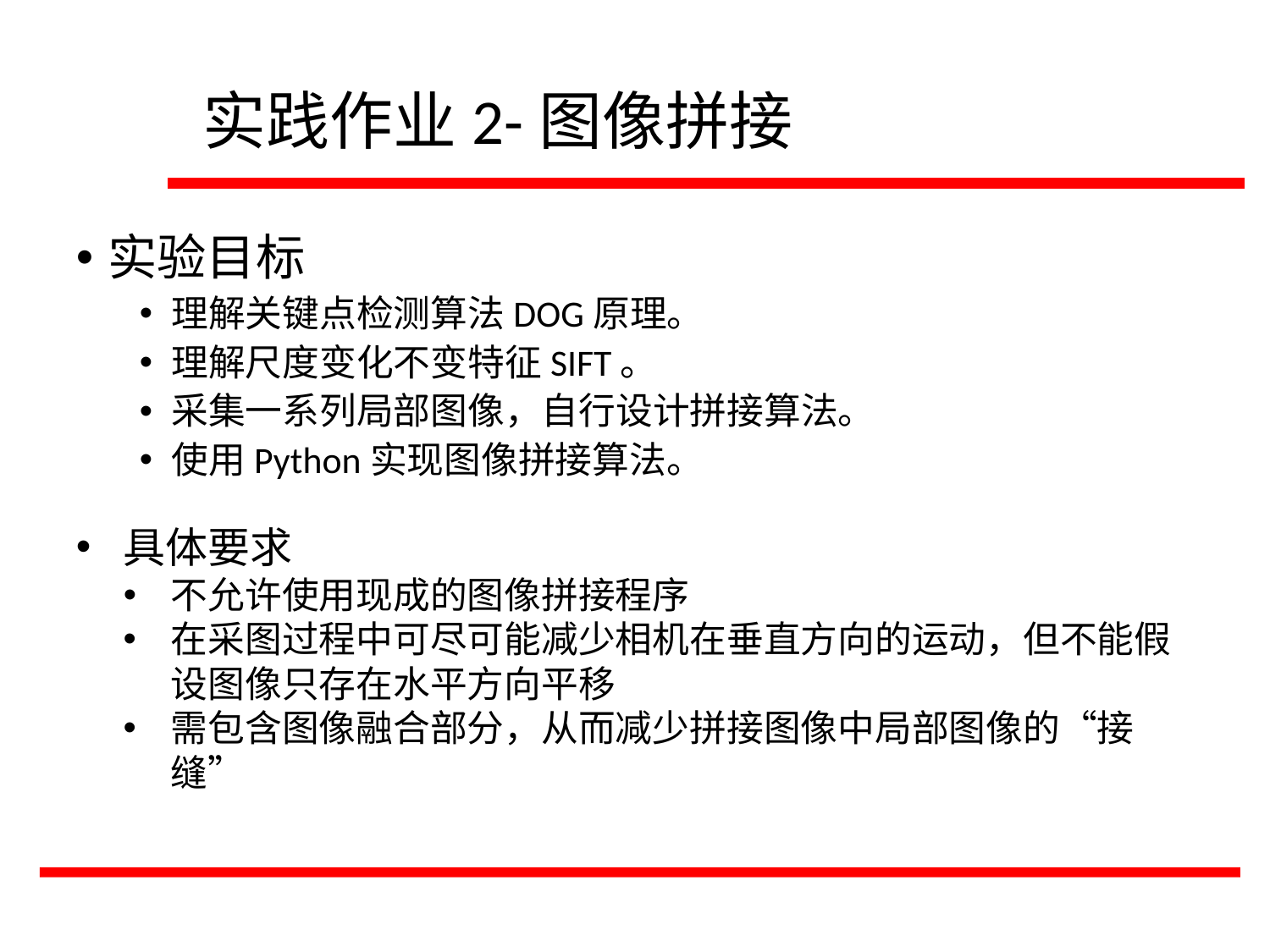

实践作业2-图像拼接
实验目标
理解关键点检测算法DOG原理。
理解尺度变化不变特征SIFT。
采集一系列局部图像，自行设计拼接算法。
使用Python实现图像拼接算法。

具体要求
不允许使用现成的图像拼接程序
在采图过程中可尽可能减少相机在垂直方向的运动，但不能假设图像只存在水平方向平移
需包含图像融合部分，从而减少拼接图像中局部图像的“接缝”